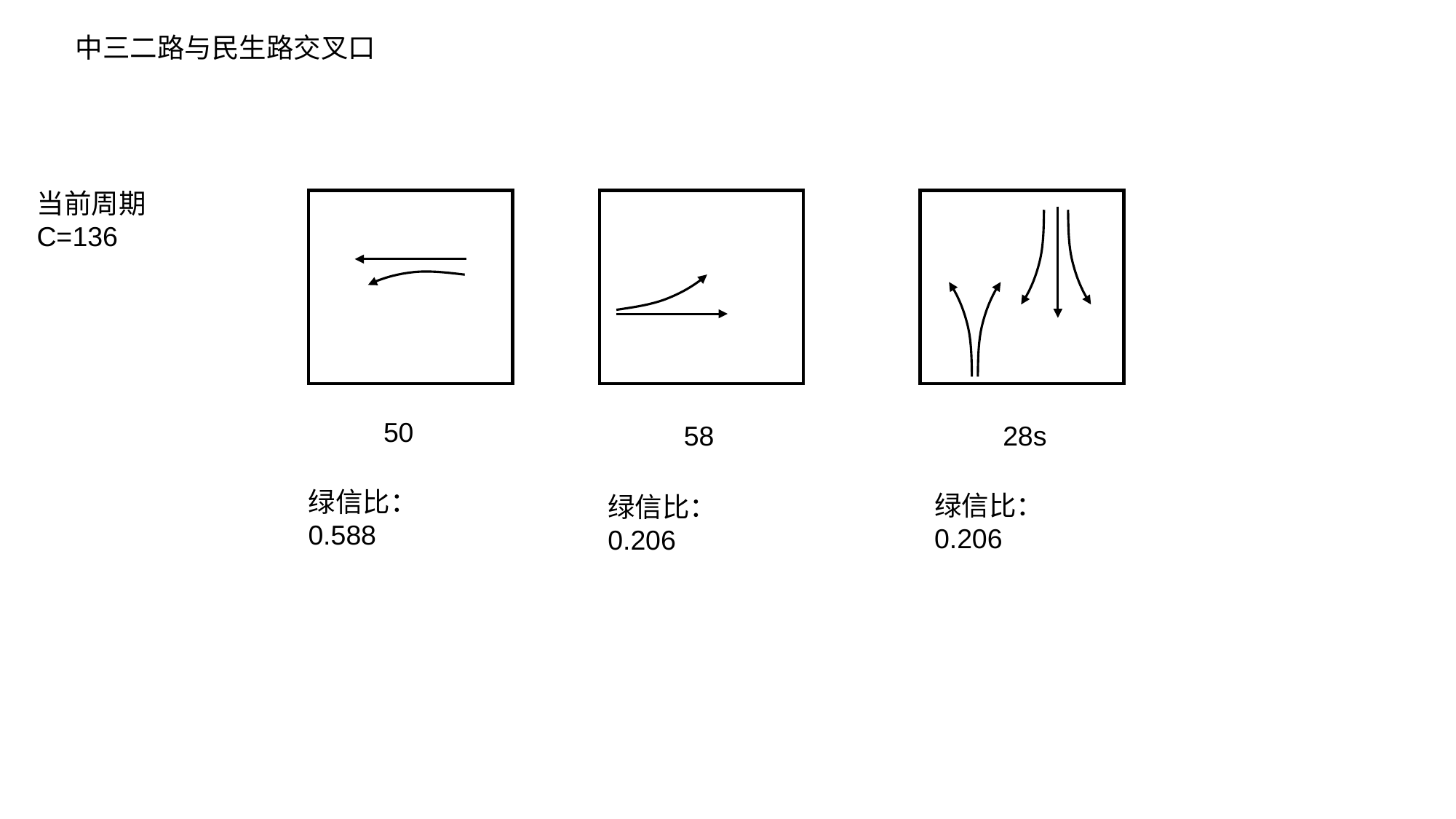

中三二路与民生路交叉口
当前周期
C=136

50
58
28s
绿信比：0.588
绿信比：0.206
绿信比：0.206